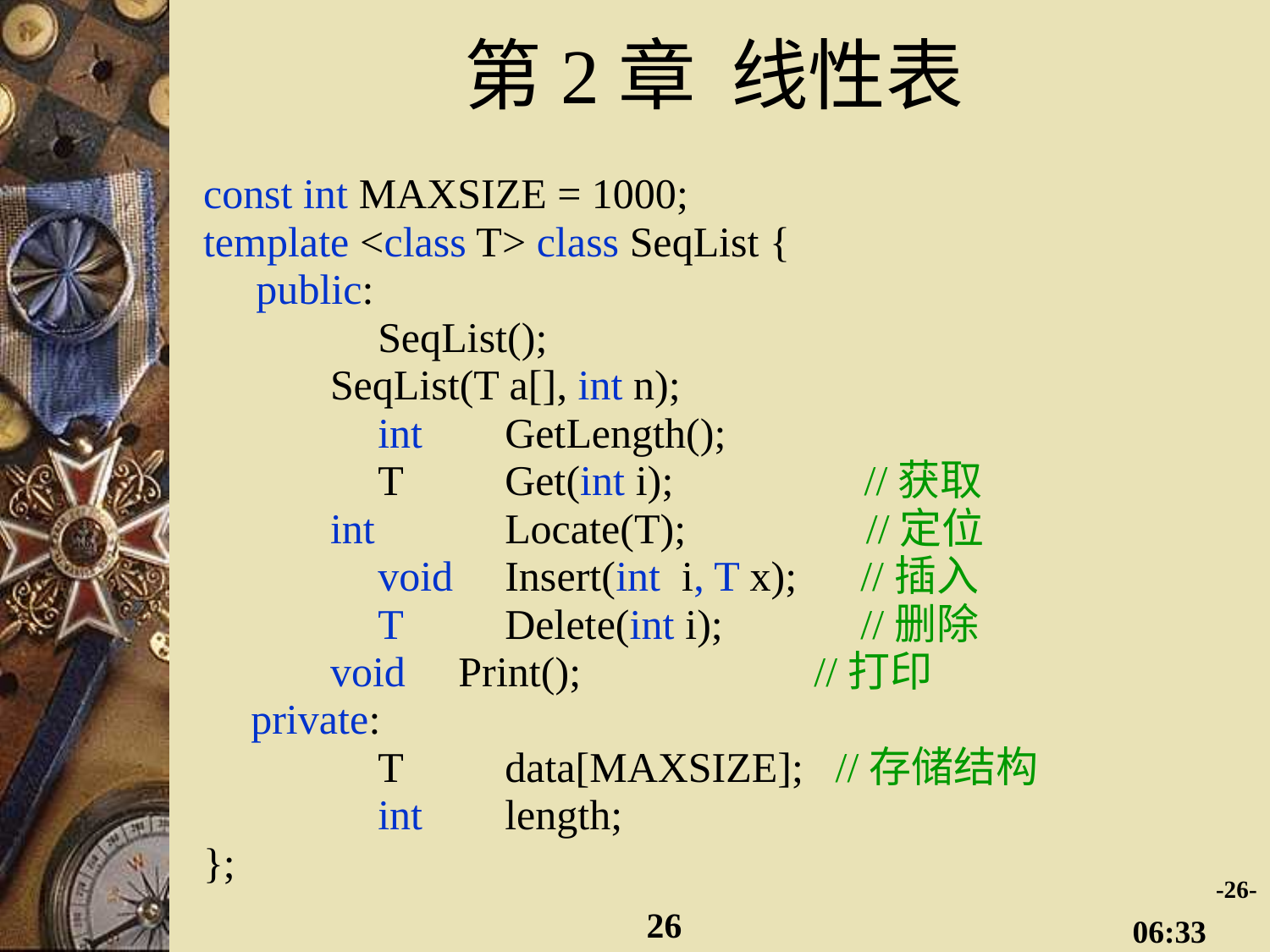

# 第2章  线性表
const int MAXSIZE = 1000;
template <class T> class SeqList {
     public:
		SeqList();
            SeqList(T a[], int n);
		int 	GetLength();
		T 	Get(int i);                  //获取
            int 	Locate(T);                 //定位
		void 	Insert(int  i, T x);      //插入
		T 	Delete(int i);             //删除
            void     Print();                      //打印
	private:
		T 	data[MAXSIZE];   //存储结构
		int 	length;
};
-26-